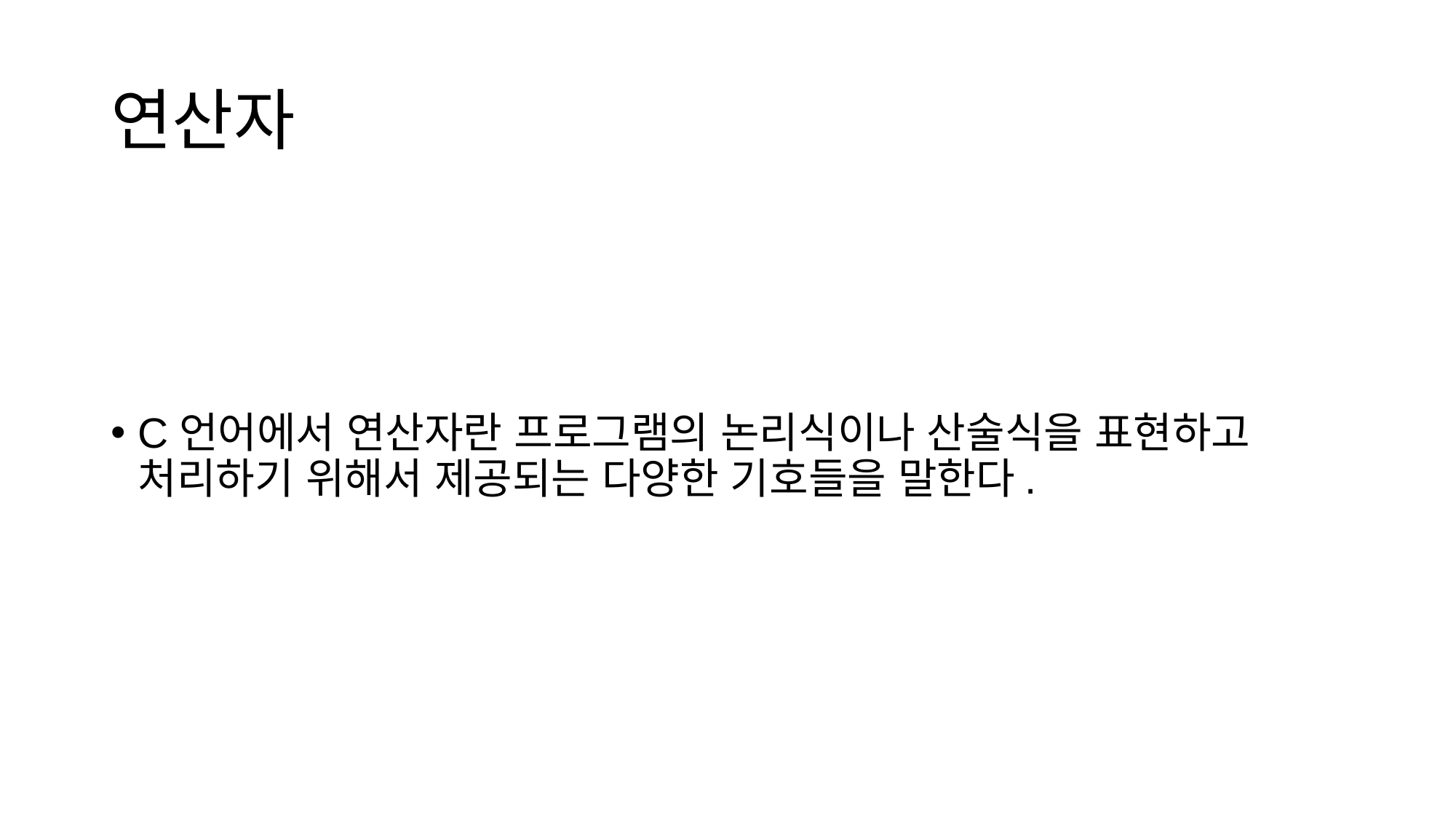

# 연산자

C언어에서 연산자란 프로그램의 논리식이나 산술식을 표현하고 처리하기 위해서 제공되는 다양한 기호들을 말한다.